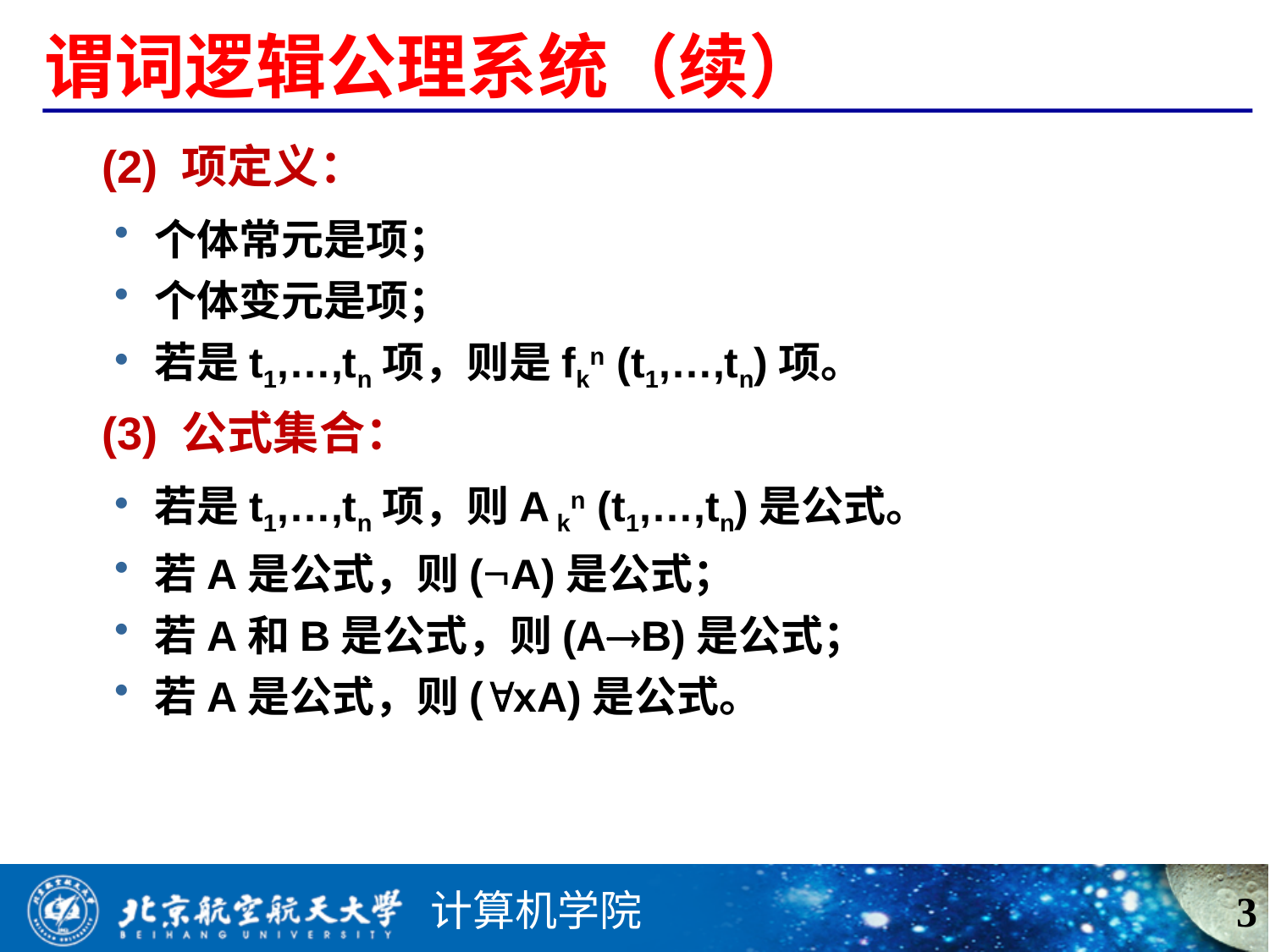

# 谓词逻辑公理系统（续）
    (2) 项定义：
个体常元是项；
个体变元是项；
若是t1,…,tn项，则是fkn (t1,…,tn)项。
    (3) 公式集合：
若是t1,…,tn项，则A kn (t1,…,tn)是公式。
若A是公式，则(¬A)是公式；
若A和B是公式，则(A→B)是公式；
若A是公式，则(∀xA)是公式。